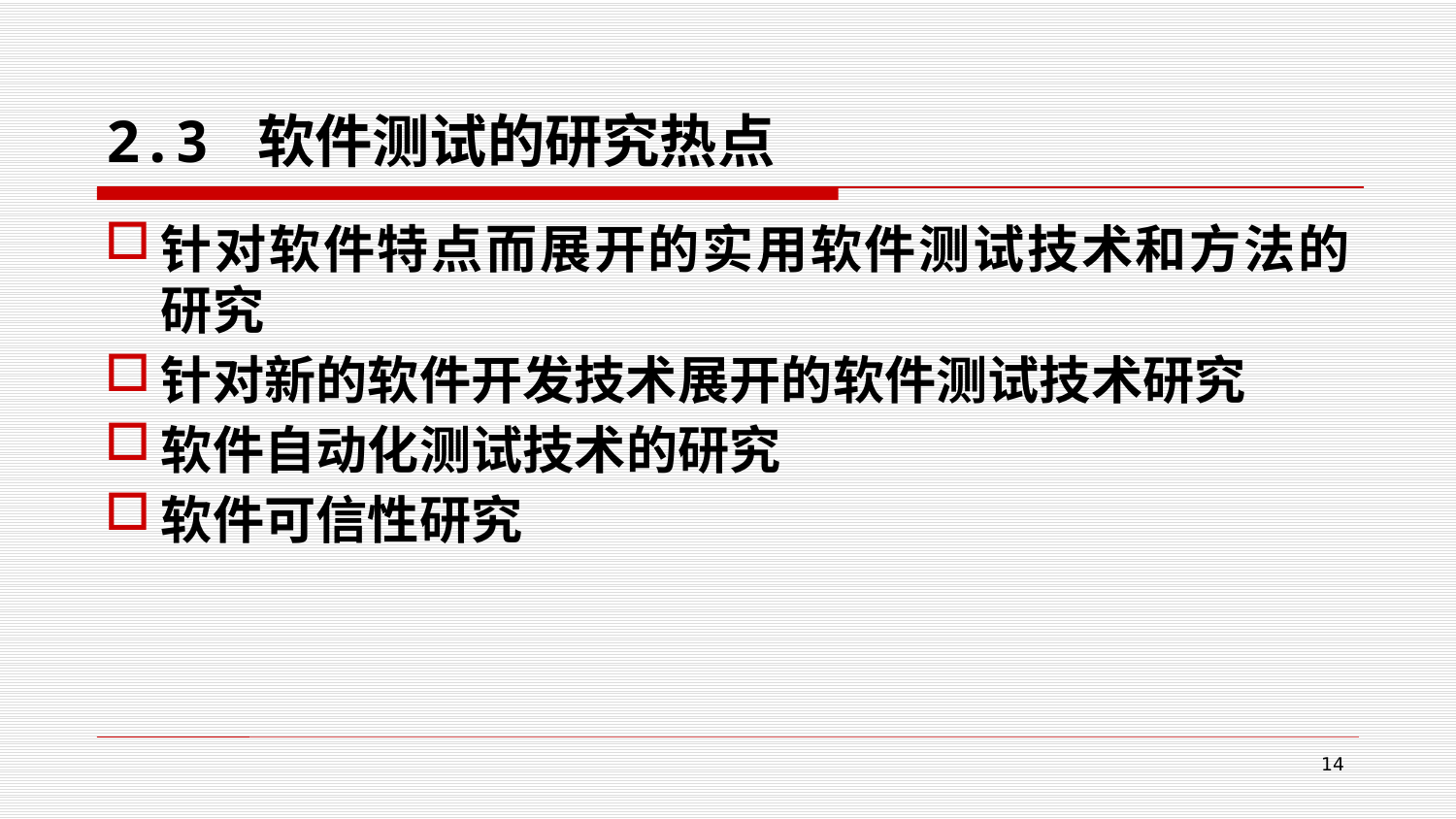

# 2.3 软件测试的研究热点
针对软件特点而展开的实用软件测试技术和方法的研究
针对新的软件开发技术展开的软件测试技术研究
软件自动化测试技术的研究
软件可信性研究

14